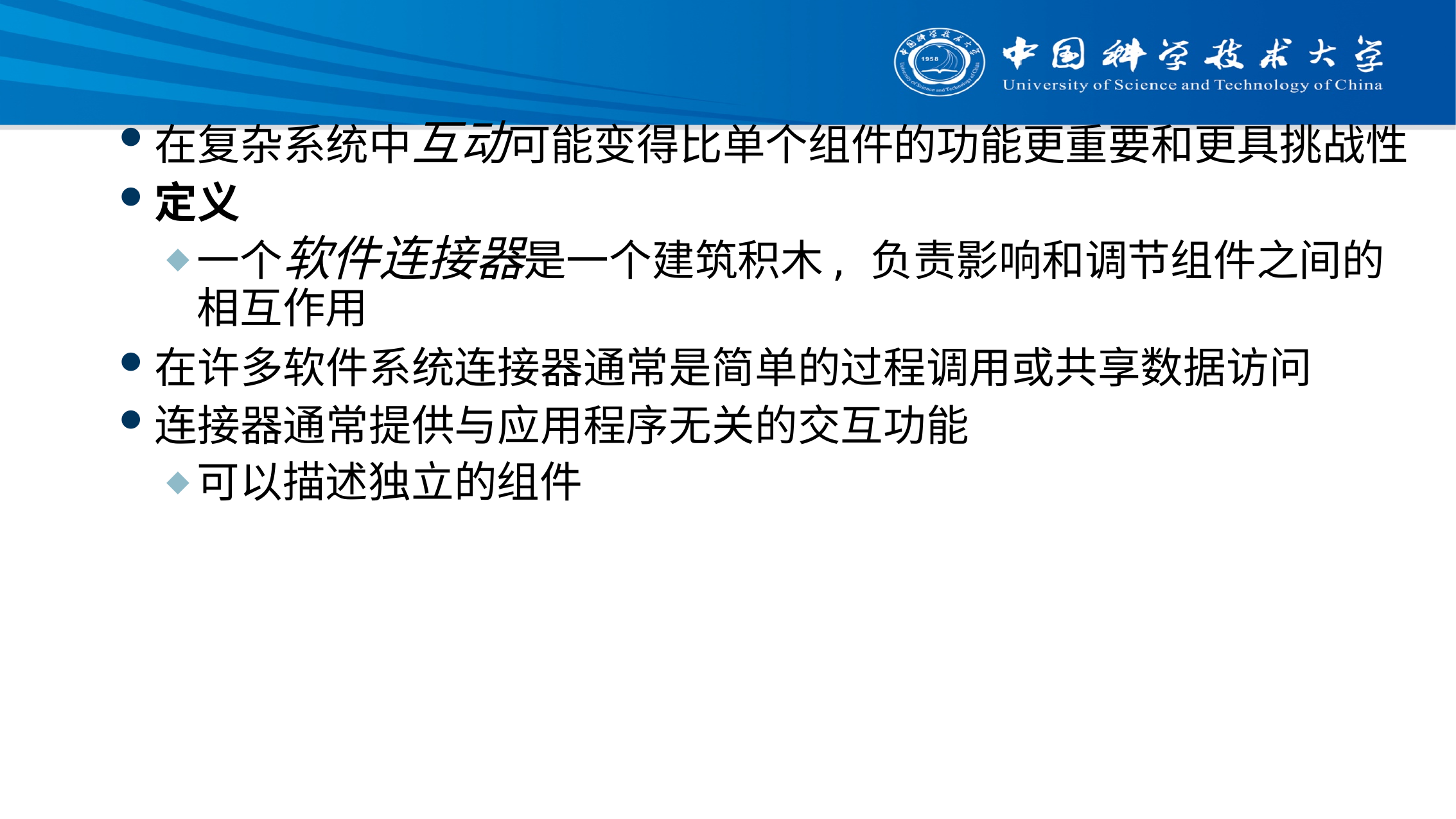

# 连接
在复杂系统中互动可能变得比单个组件的功能更重要和更具挑战性
定义
一个软件连接器是一个建筑积木, 负责影响和调节组件之间的相互作用
在许多软件系统连接器通常是简单的过程调用或共享数据访问
连接器通常提供与应用程序无关的交互功能
可以描述独立的组件